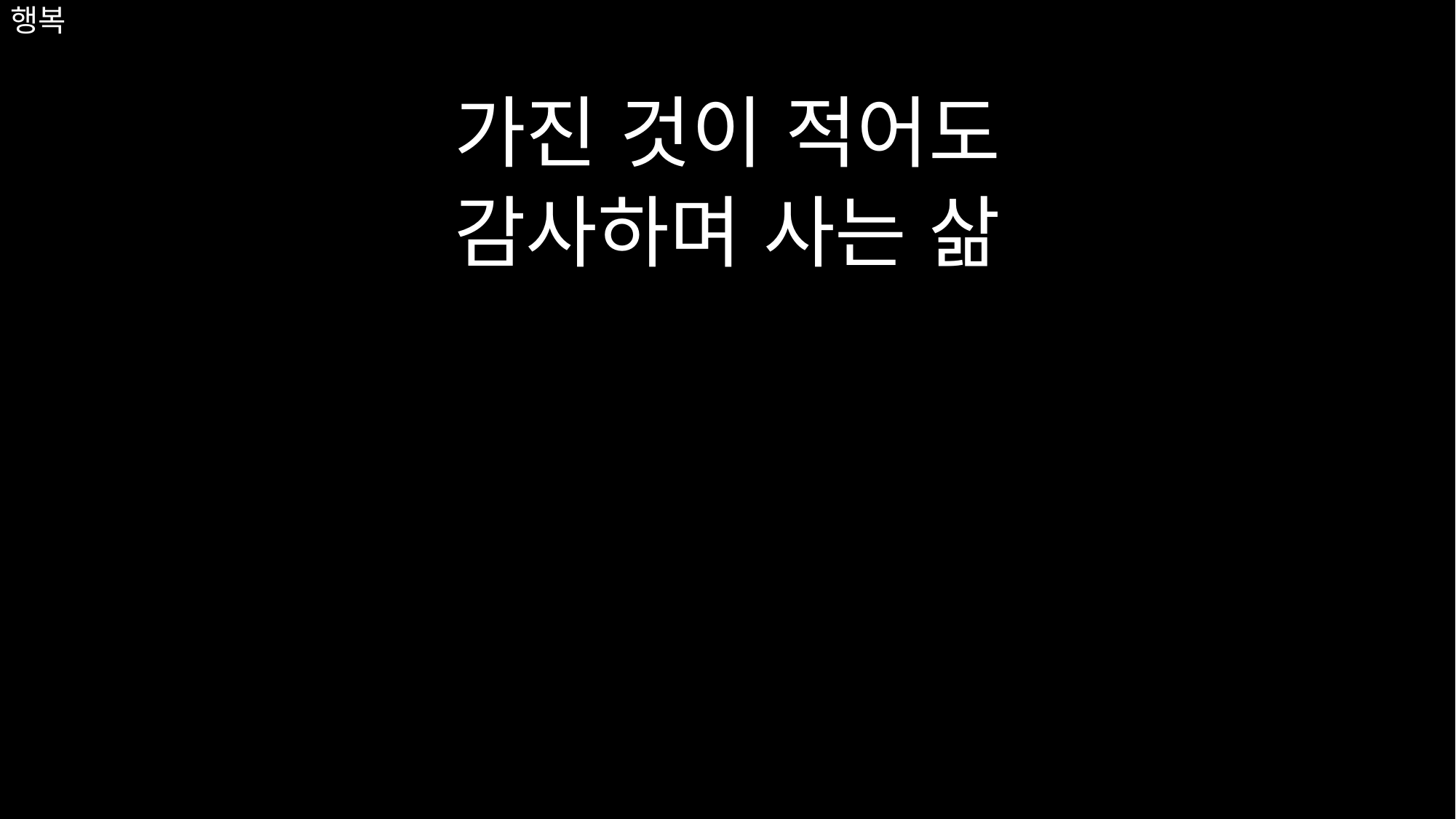

# 행복
가진 것이 적어도
감사하며 사는 삶